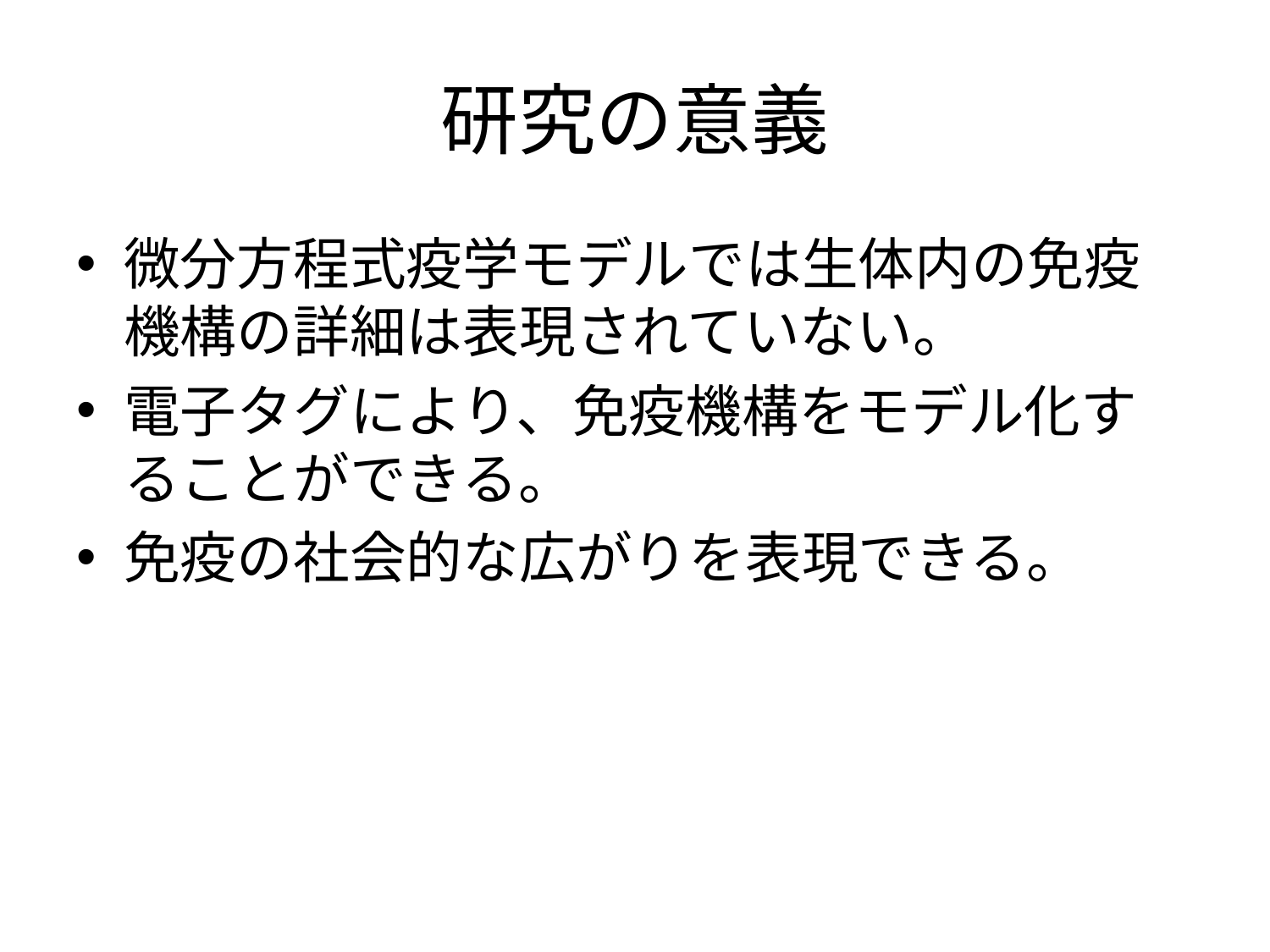

# 研究の意義
微分方程式疫学モデルでは生体内の免疫機構の詳細は表現されていない。
電子タグにより、免疫機構をモデル化することができる。
免疫の社会的な広がりを表現できる。